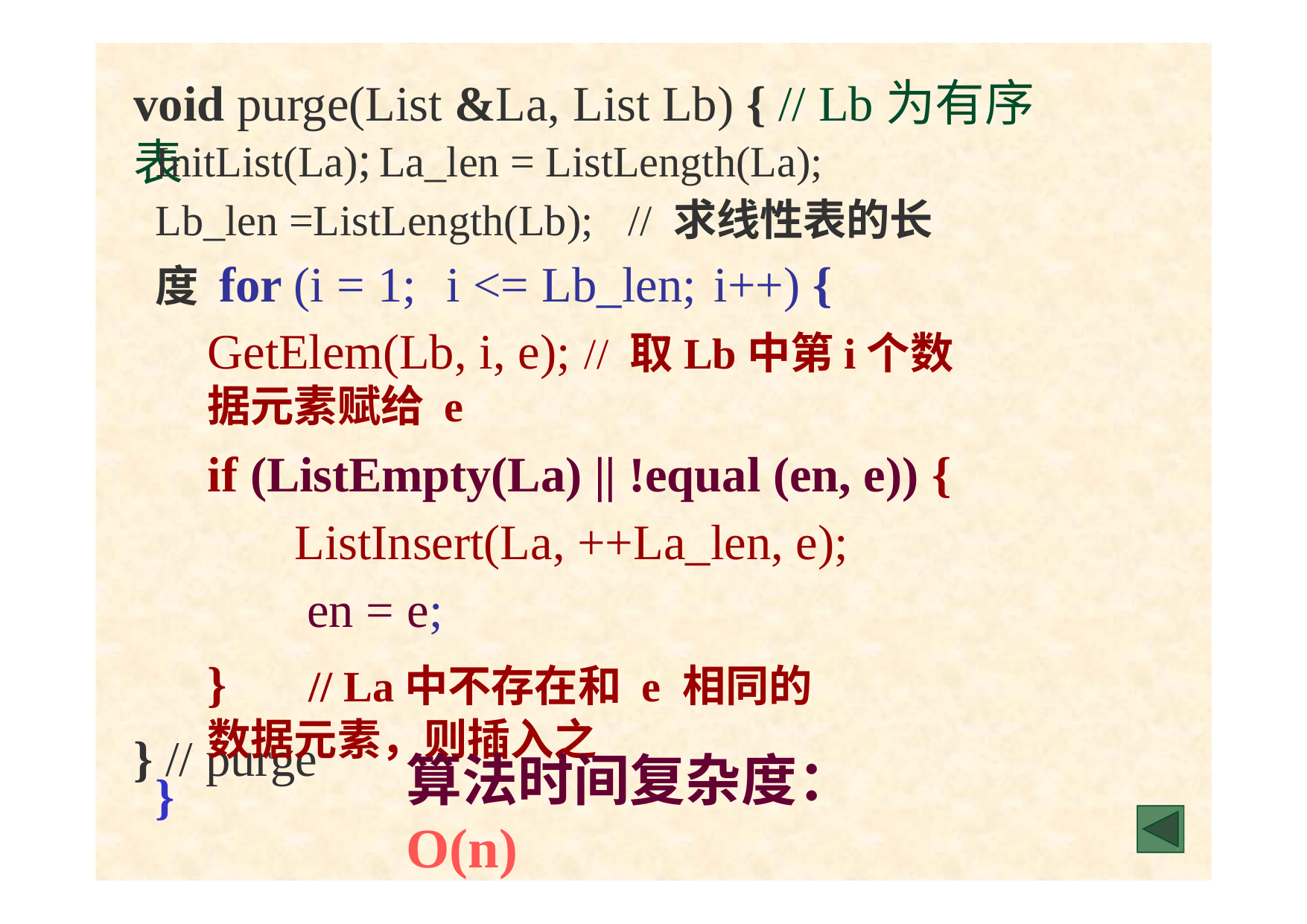

# void purge(List &La, List Lb) { // Lb为有序表
InitList(La);	La_len = ListLength(La);  Lb_len =ListLength(Lb);	// 求线性表的长度 for (i = 1;	i <= Lb_len;	i++) {
GetElem(Lb, i, e); // 取Lb中第i个数据元素赋给 e
if (ListEmpty(La) || !equal (en, e)) {
ListInsert(La, ++La_len, e);  en = e;
}	// La中不存在和 e 相同的数据元素，则插入之
}
} // purge
算法时间复杂度：O(n)